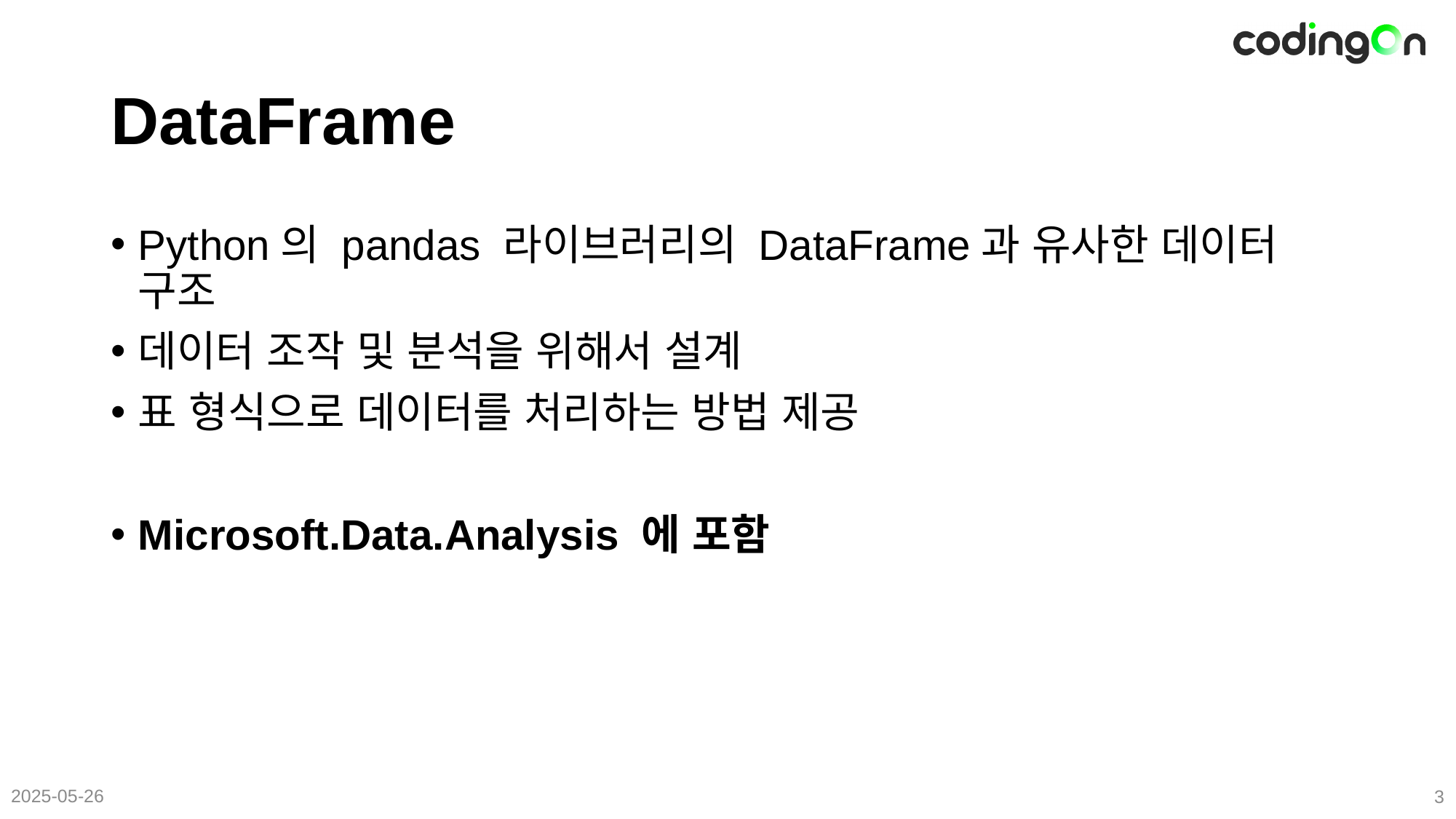

# DataFrame
Python의 pandas 라이브러리의 DataFrame과 유사한 데이터 구조
데이터 조작 및 분석을 위해서 설계
표 형식으로 데이터를 처리하는 방법 제공

Microsoft.Data.Analysis 에 포함
2025-05-26
3